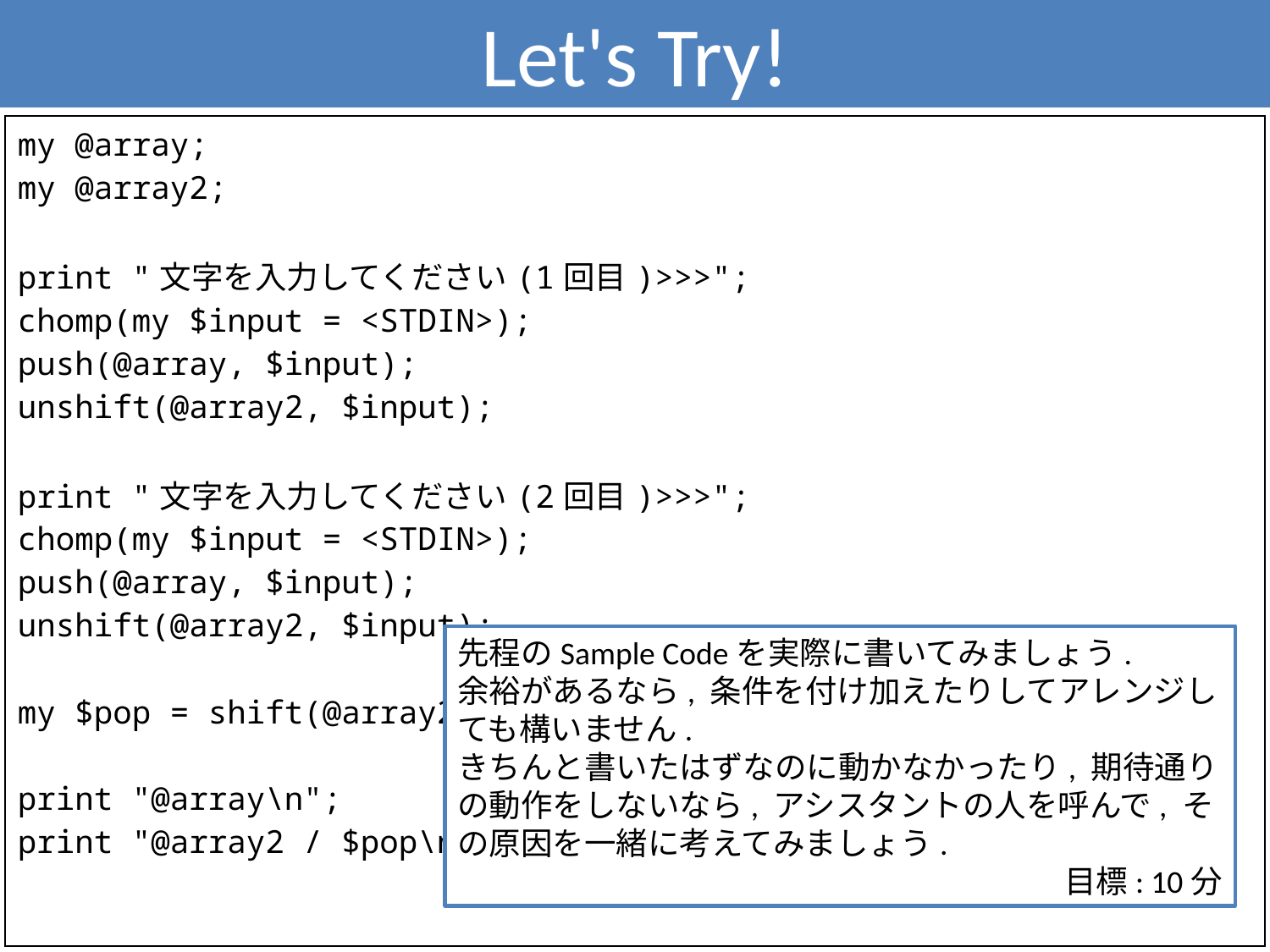

Let's Try!
| my @array; my @array2; print "文字を入力してください(1回目)>>>"; chomp(my $input = <STDIN>); push(@array, $input); unshift(@array2, $input); print "文字を入力してください(2回目)>>>"; chomp(my $input = <STDIN>); push(@array, $input); unshift(@array2, $input); my $pop = shift(@array2); print "@array\n"; print "@array2 / $pop\n"; |
| --- |
先程のSample Codeを実際に書いてみましょう.
余裕があるなら, 条件を付け加えたりしてアレンジしても構いません.
きちんと書いたはずなのに動かなかったり, 期待通りの動作をしないなら, アシスタントの人を呼んで, その原因を一緒に考えてみましょう.
目標: 10分